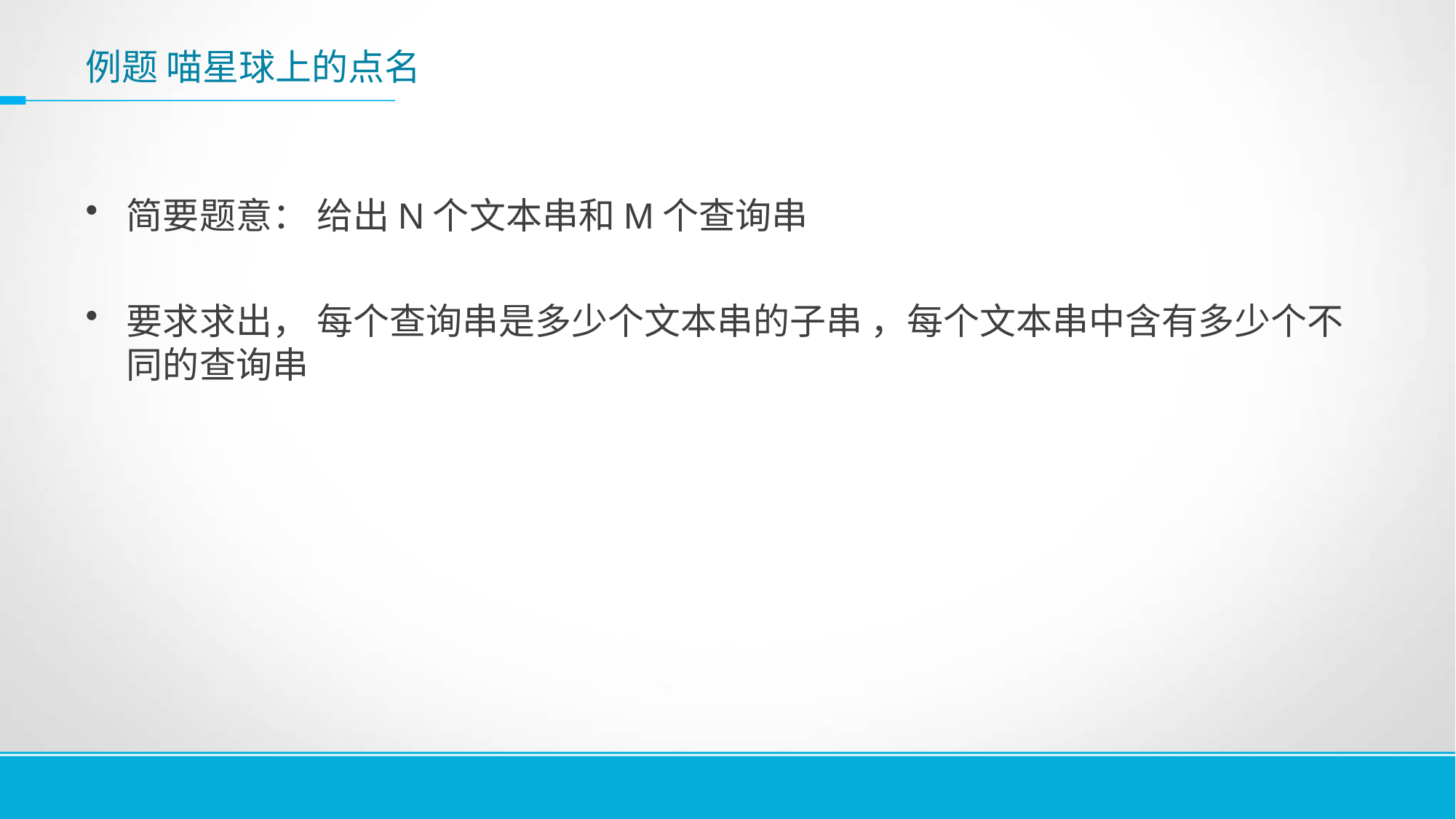

# 例题 喵星球上的点名

简要题意： 给出N个文本串和M个查询串

要求求出， 每个查询串是多少个文本串的子串 ，每个文本串中含有多少个不同的查询串